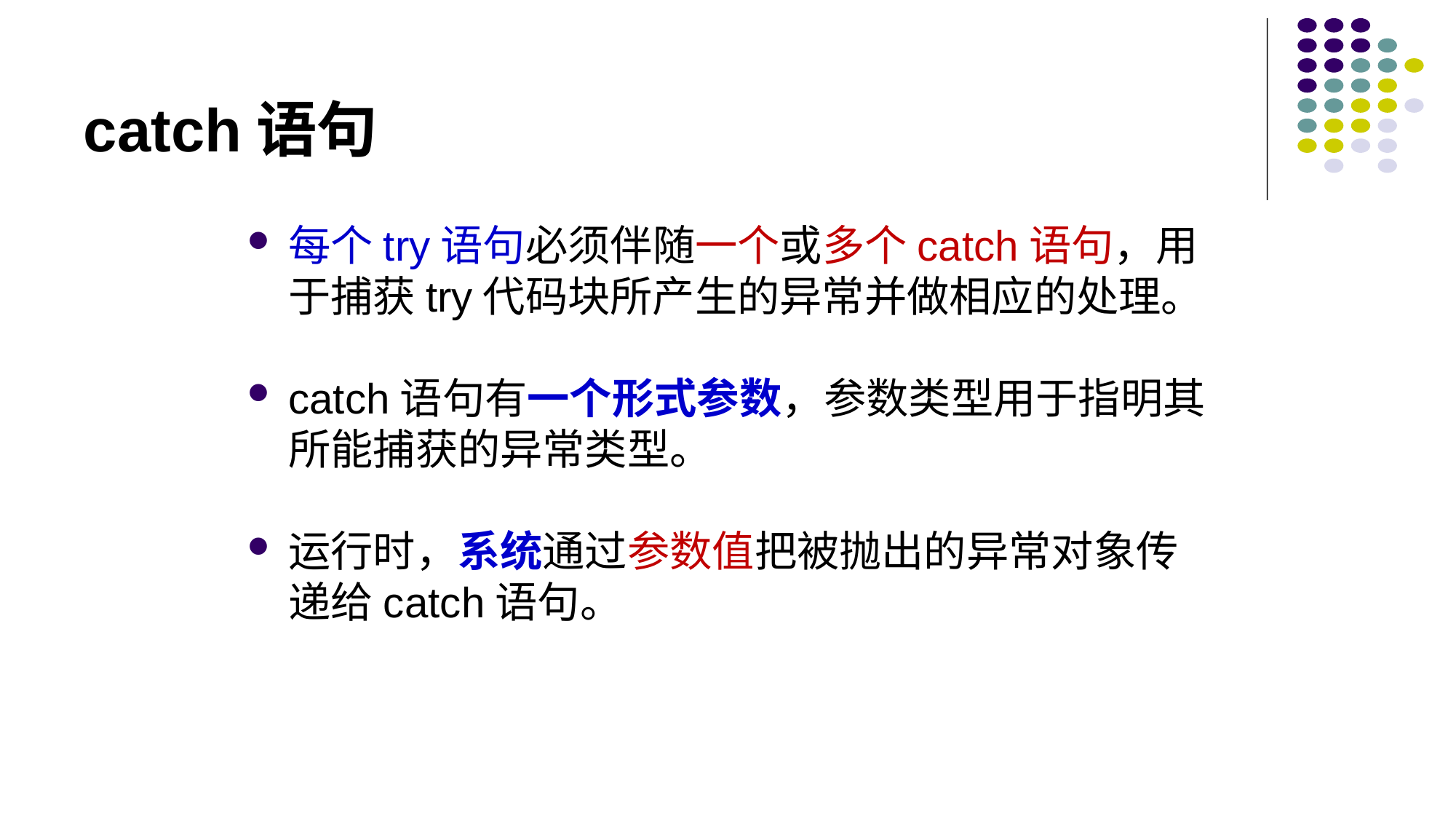

# catch语句
每个try语句必须伴随一个或多个catch语句，用于捕获try代码块所产生的异常并做相应的处理。

catch语句有一个形式参数，参数类型用于指明其所能捕获的异常类型。

运行时，系统通过参数值把被抛出的异常对象传递给catch语句。
37